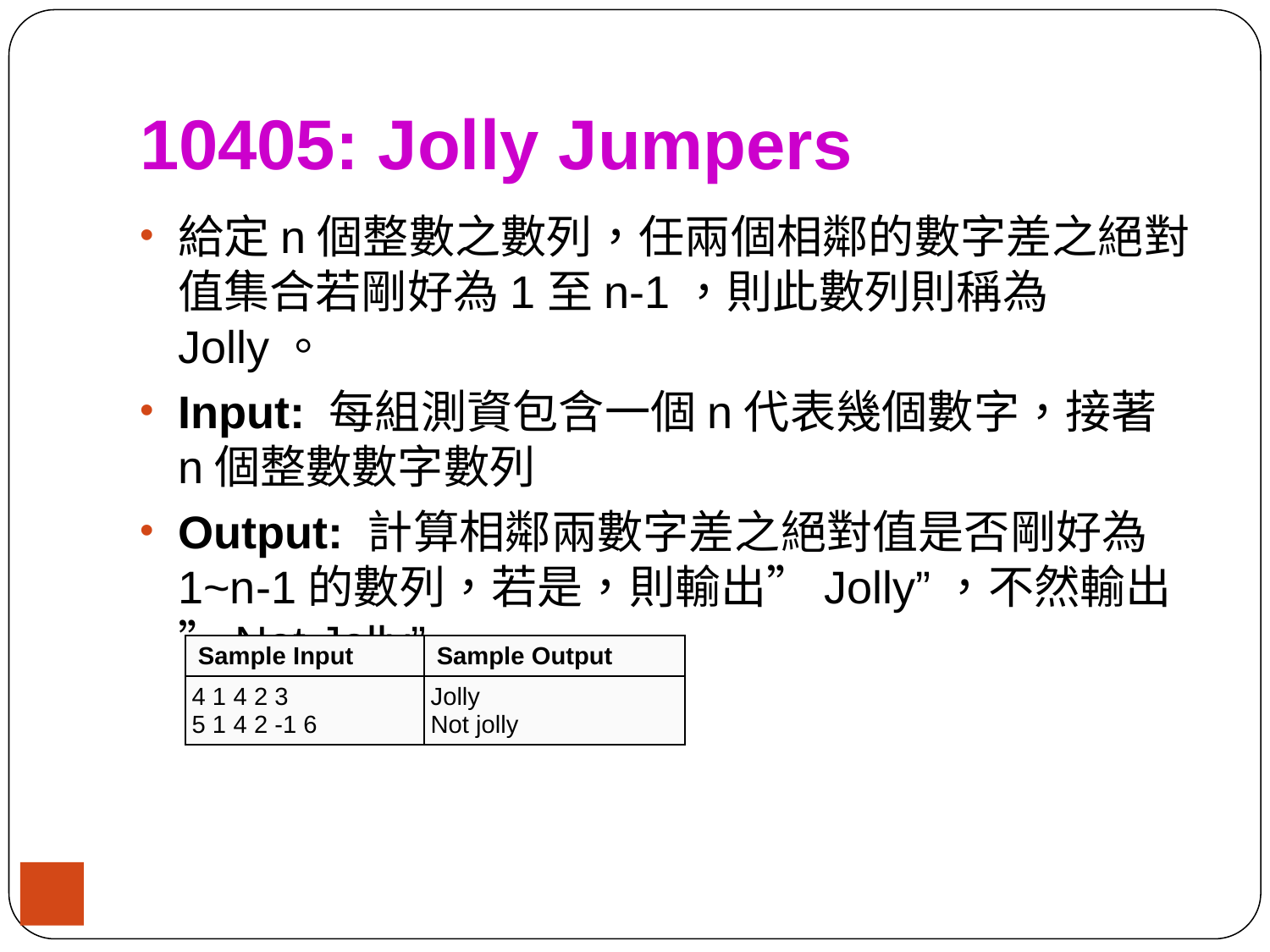

# 10405: Jolly Jumpers
給定n個整數之數列，任兩個相鄰的數字差之絕對值集合若剛好為1至n-1，則此數列則稱為Jolly。
Input: 每組測資包含一個n代表幾個數字，接著n個整數數字數列
Output: 計算相鄰兩數字差之絕對值是否剛好為1~n-1的數列，若是，則輸出”Jolly”，不然輸出”Not Jolly”
| Sample Input | Sample Output |
| --- | --- |
| 4 1 4 2 3 5 1 4 2 -1 6 | Jolly Not jolly |